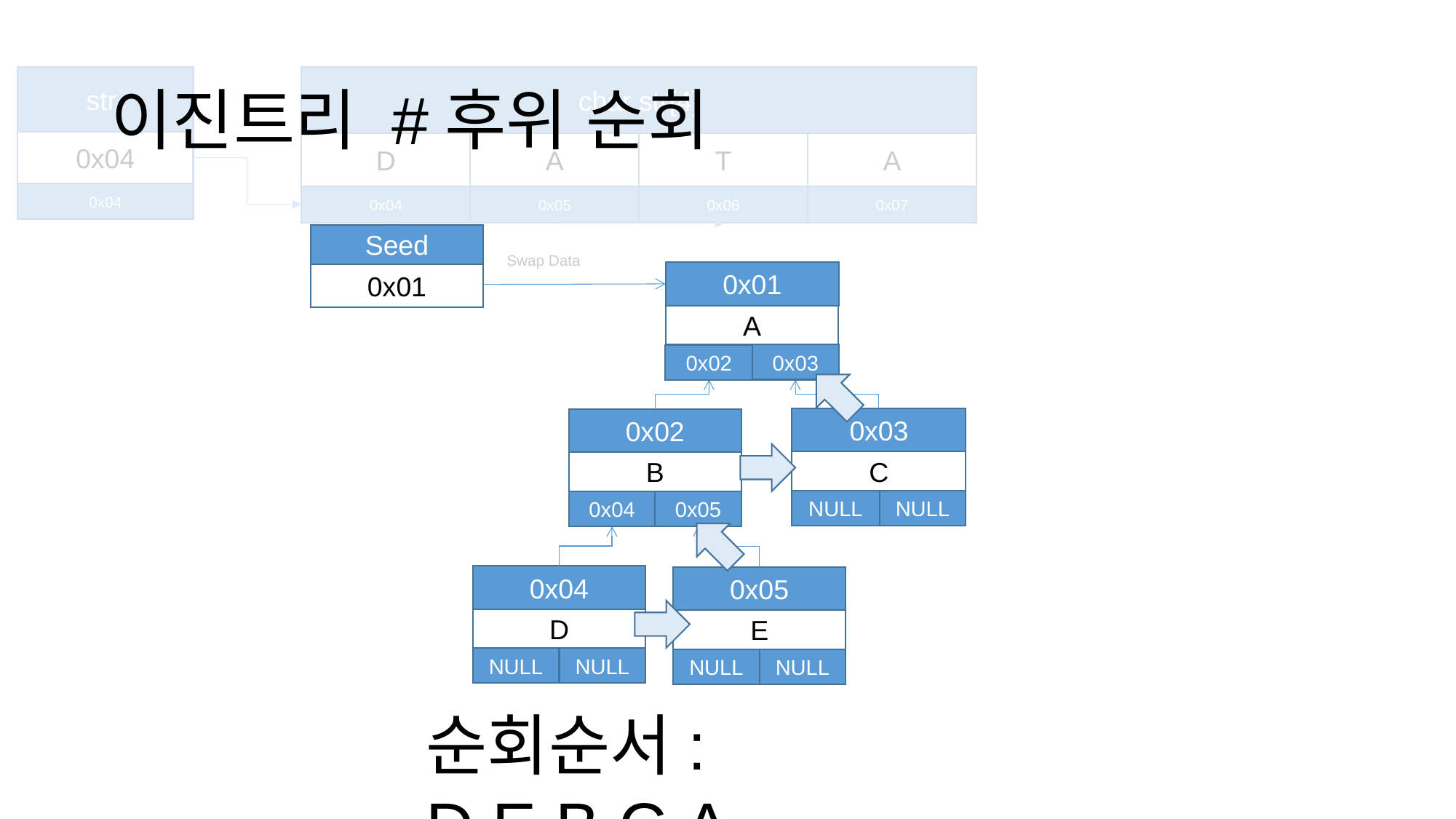

# 이진트리 #후위 순회

str
0x04
0x04
char str[4]
D
0x04
A
0x05
T
0x06
A
0x07
Swap Data
Seed
NULL
0x01
A
NULL
NULL
0x01
0x03
0x02
0x03
C
NULL
NULL
0x02
B
NULL
NULL
0x04
0x05
0x04
D
NULL
NULL
0x05
E
NULL
NULL

순회순서: D,E,B,C,A